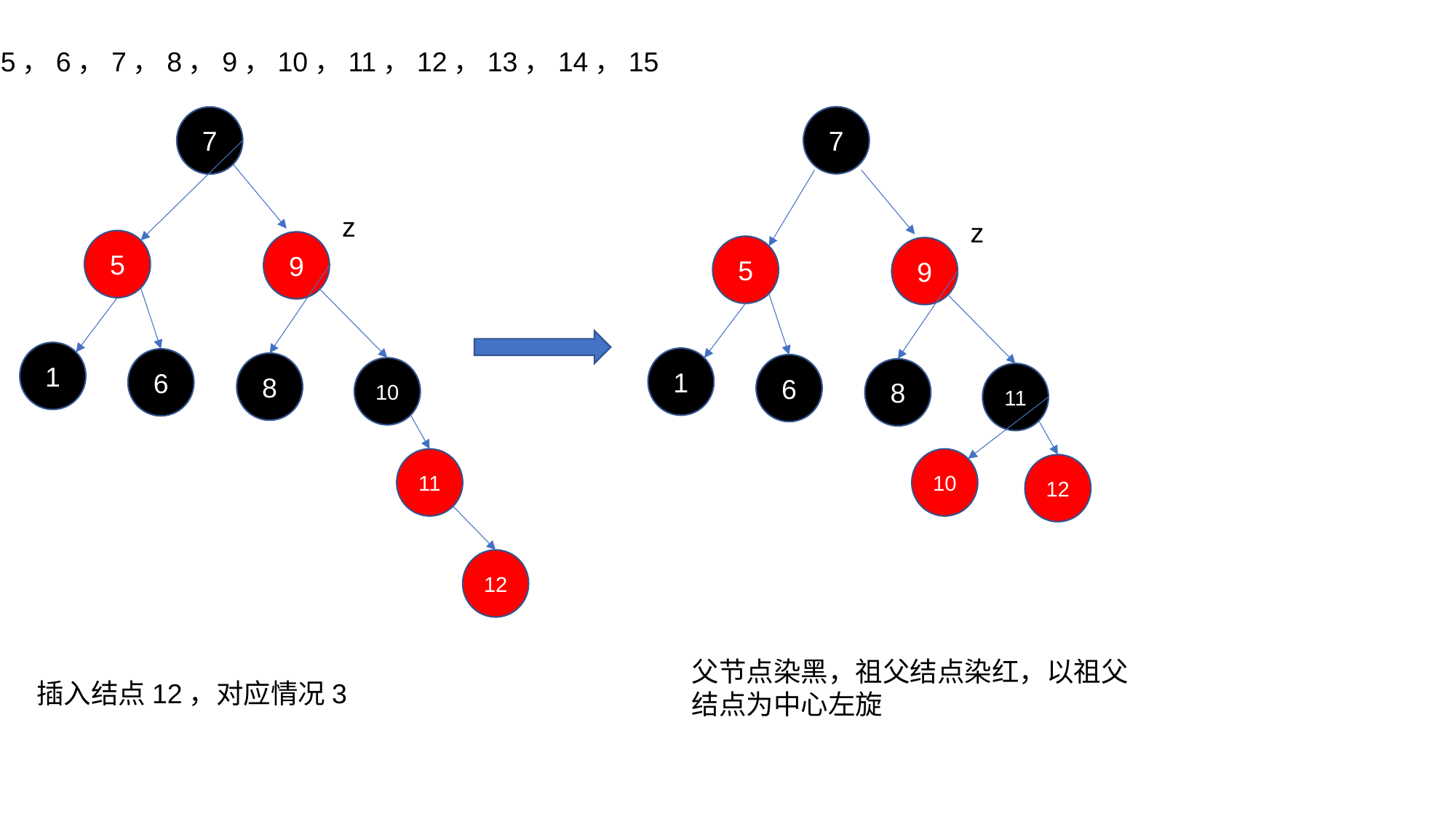

{1，5，6，7，8，9，10，11，12，13，14，15
7
7
z
z
5
9
5
9

1
1
6
8
6
10
8
11
11
10
12
12
父节点染黑，祖父结点染红，以祖父结点为中心左旋
插入结点12，对应情况3